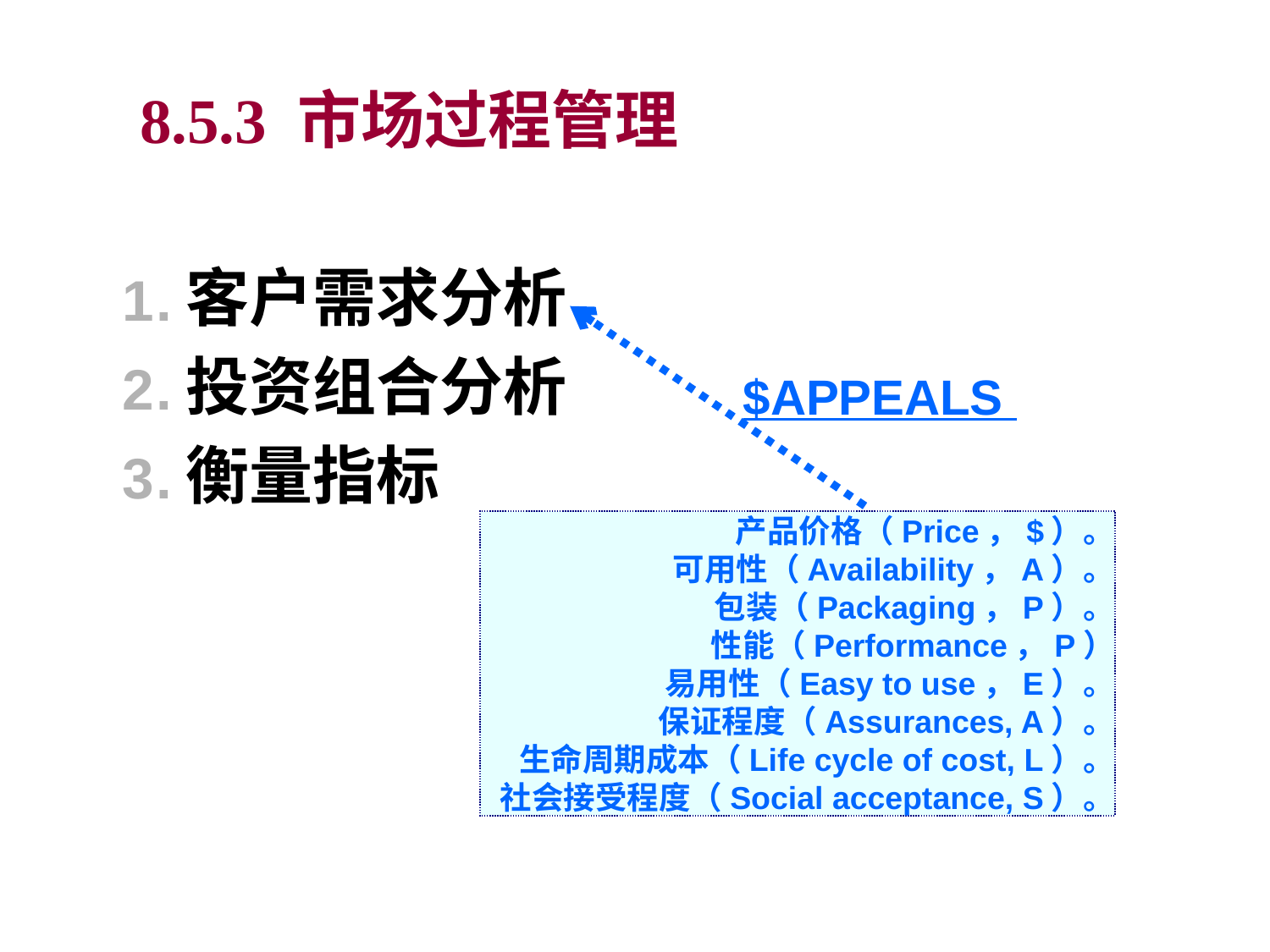

8.5.3 市场过程管理
客户需求分析
投资组合分析
衡量指标

$APPEALS
产品价格（Price，$）。
可用性（Availability，A）。
包装（Packaging，P）。
性能（Performance，P）
易用性（Easy to use，E）。
保证程度（Assurances, A）。
生命周期成本（Life cycle of cost, L）。
社会接受程度（Social acceptance, S）。